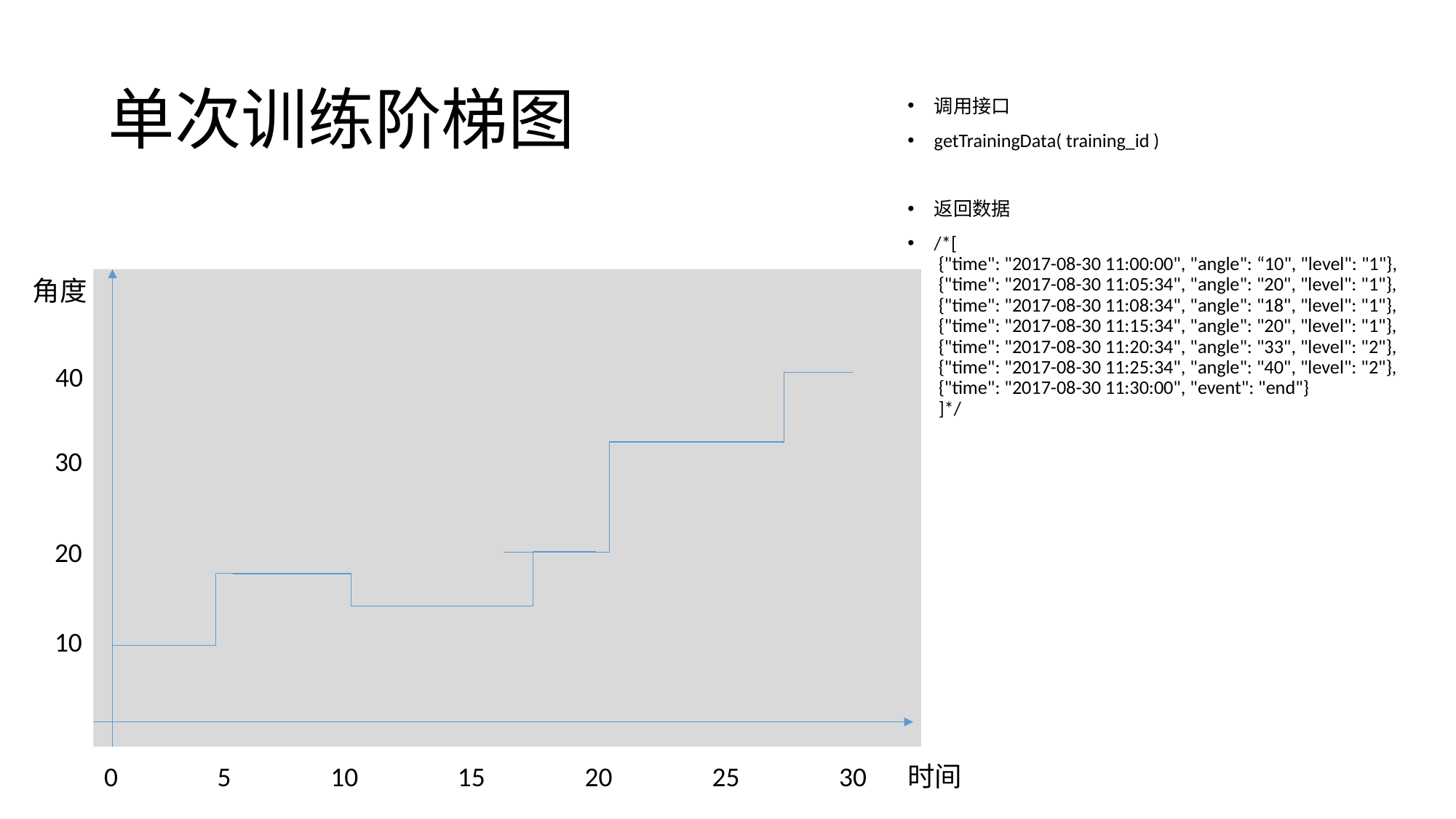

# 单次训练阶梯图

调用接口
getTrainingData( training_id )

返回数据
/*[
 {"time": "2017-08-30 11:00:00", "angle": “10", "level": "1"},
 {"time": "2017-08-30 11:05:34", "angle": "20", "level": "1"},
 {"time": "2017-08-30 11:08:34", "angle": "18", "level": "1"},
 {"time": "2017-08-30 11:15:34", "angle": "20", "level": "1"},
 {"time": "2017-08-30 11:20:34", "angle": "33", "level": "2"},
 {"time": "2017-08-30 11:25:34", "angle": "40", "level": "2"},
 {"time": "2017-08-30 11:30:00", "event": "end"}
 ]*/

角度

40
30
20
10
0
5
10
15
20
25
时间
30